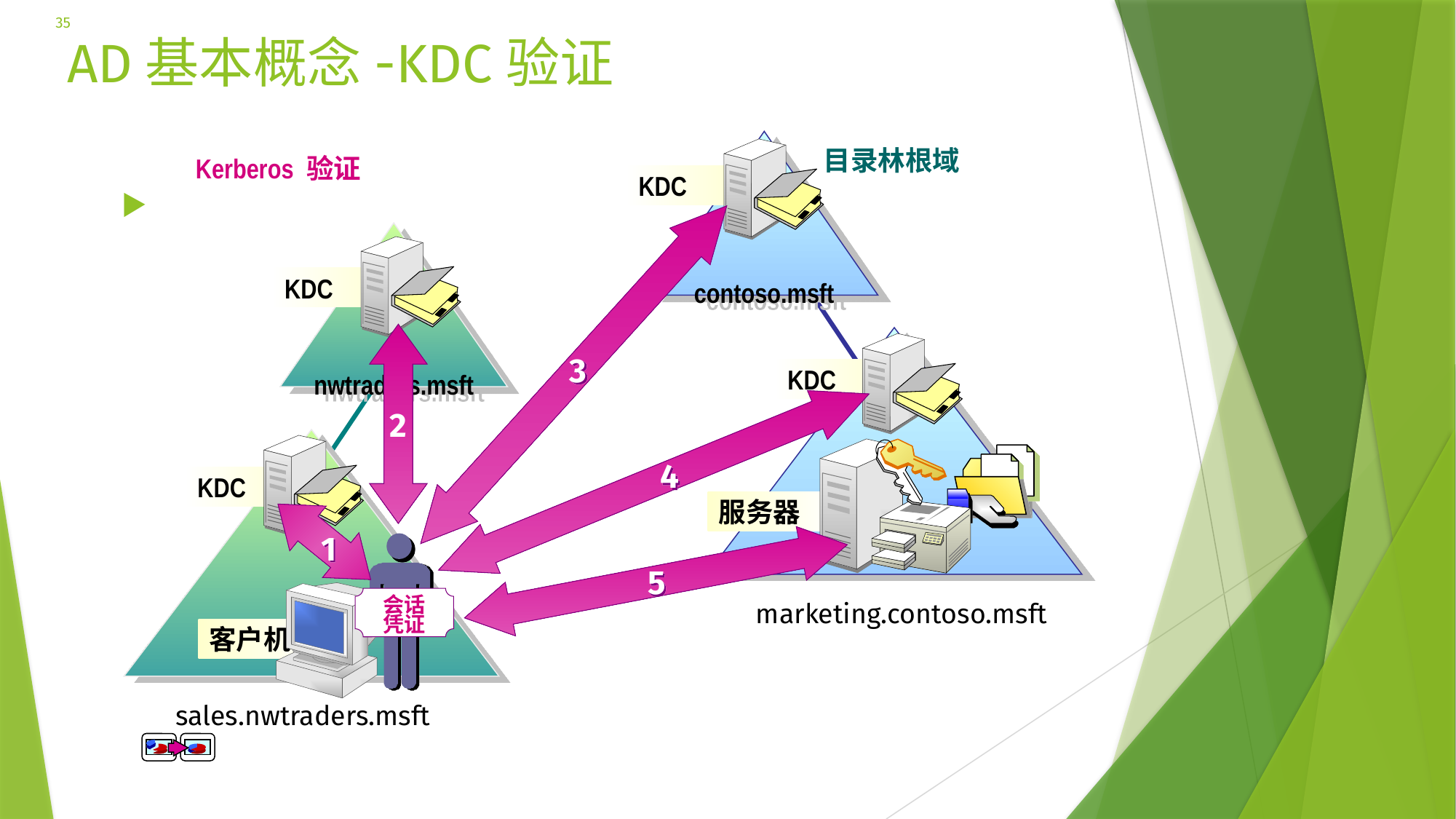

35
# AD基本概念-KDC验证
contoso.msft

目录林根域
Kerberos 验证
3

KDC
nwtraders.msft

KDC

KDC

服务器

2

4

KDC

1

5

会话
凭证
marketing.contoso.msft
客户机
sales.nwtraders.msft